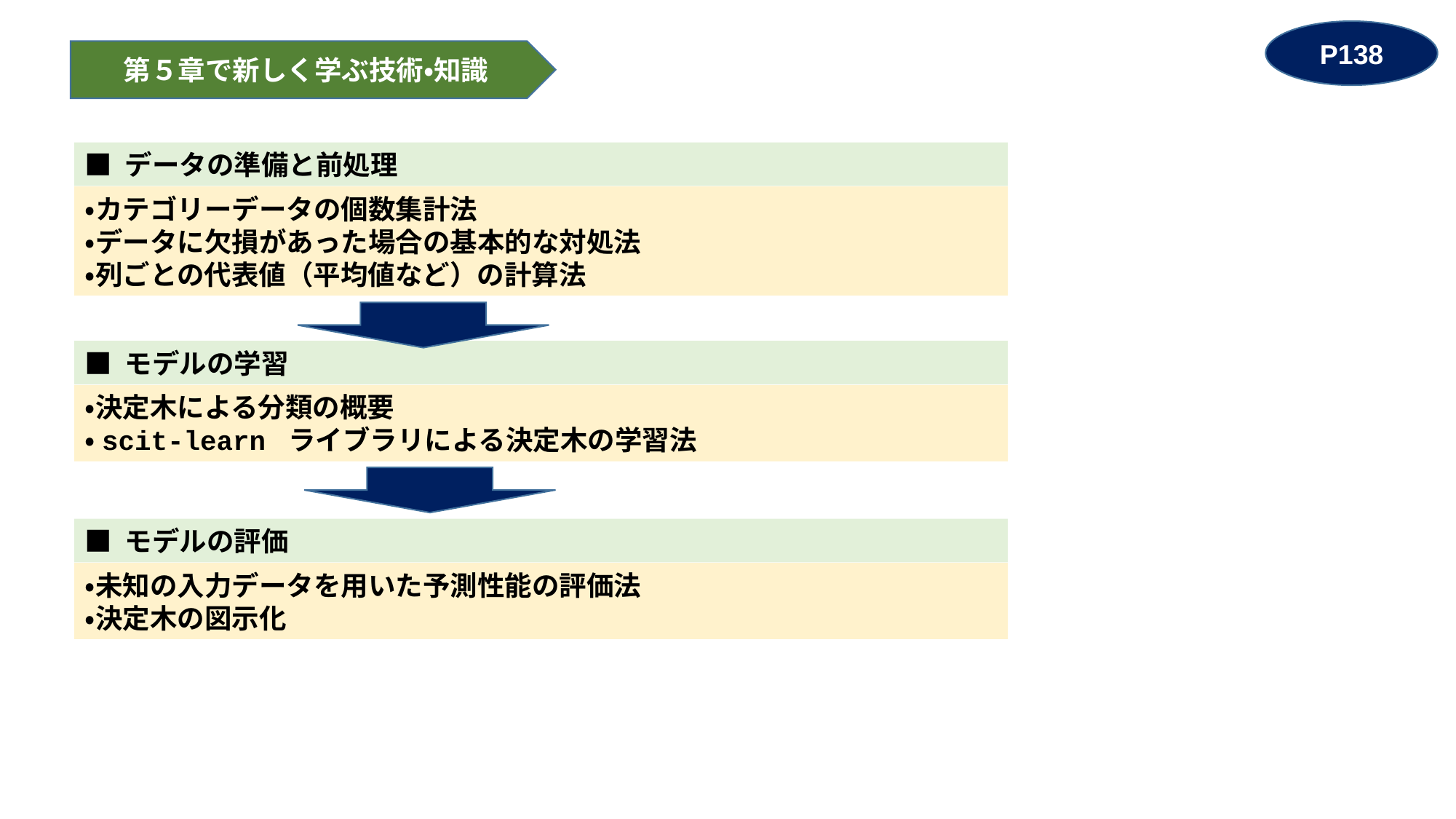

P138
第５章で新しく学ぶ技術・知識
■ データの準備と前処理
・カテゴリーデータの個数集計法
・データに欠損があった場合の基本的な対処法
・列ごとの代表値（平均値など）の計算法

■ モデルの学習
・決定木による分類の概要
・scit-learn ライブラリによる決定木の学習法

■ モデルの評価
・未知の入力データを用いた予測性能の評価法
・決定木の図示化